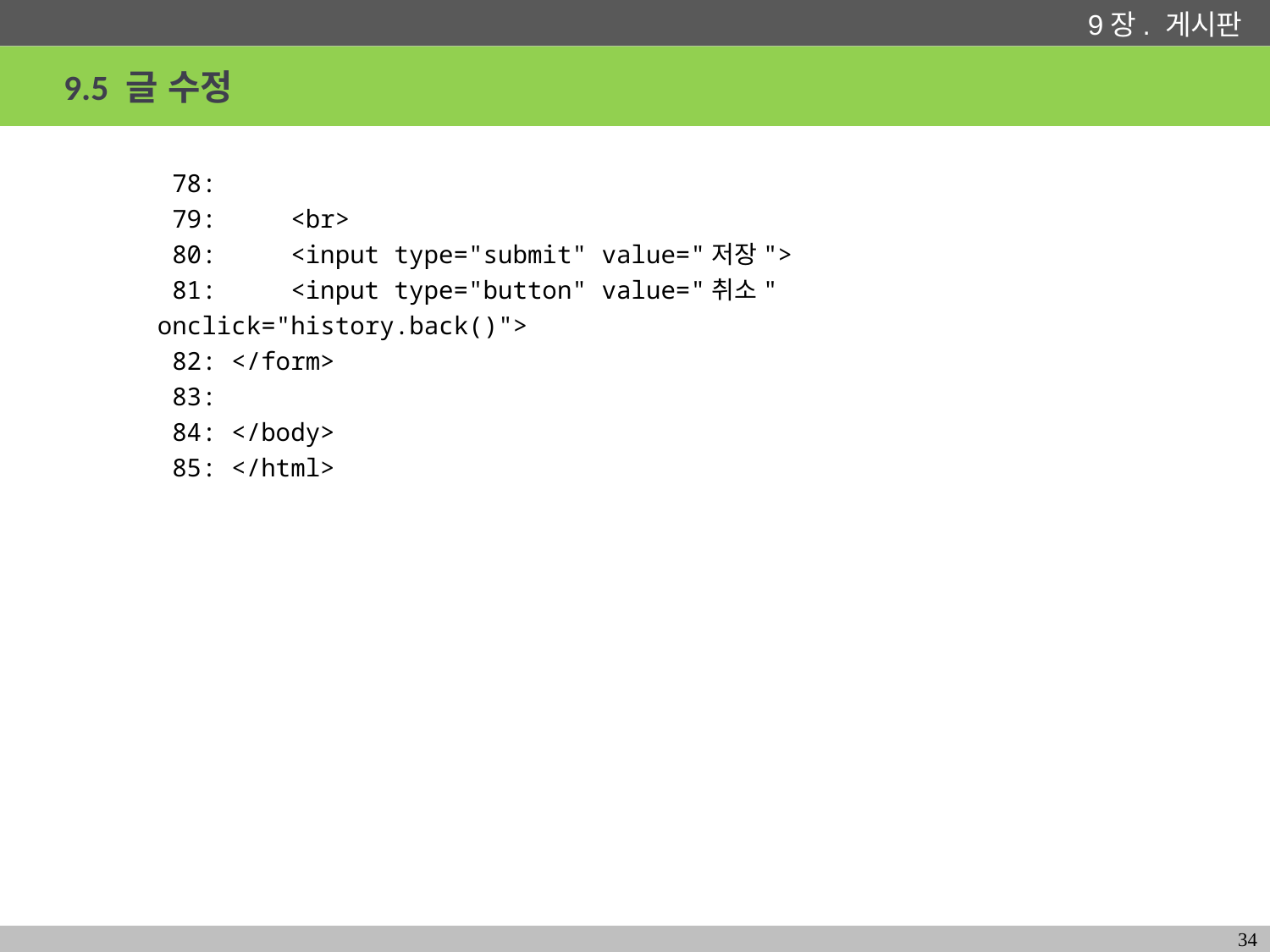

# 9.5 글 수정
 78:
 79:     <br>
 80:     <input type="submit" value="저장">
 81:     <input type="button" value="취소" onclick="history.back()">
 82: </form>
 83:
 84: </body>
 85: </html>
34